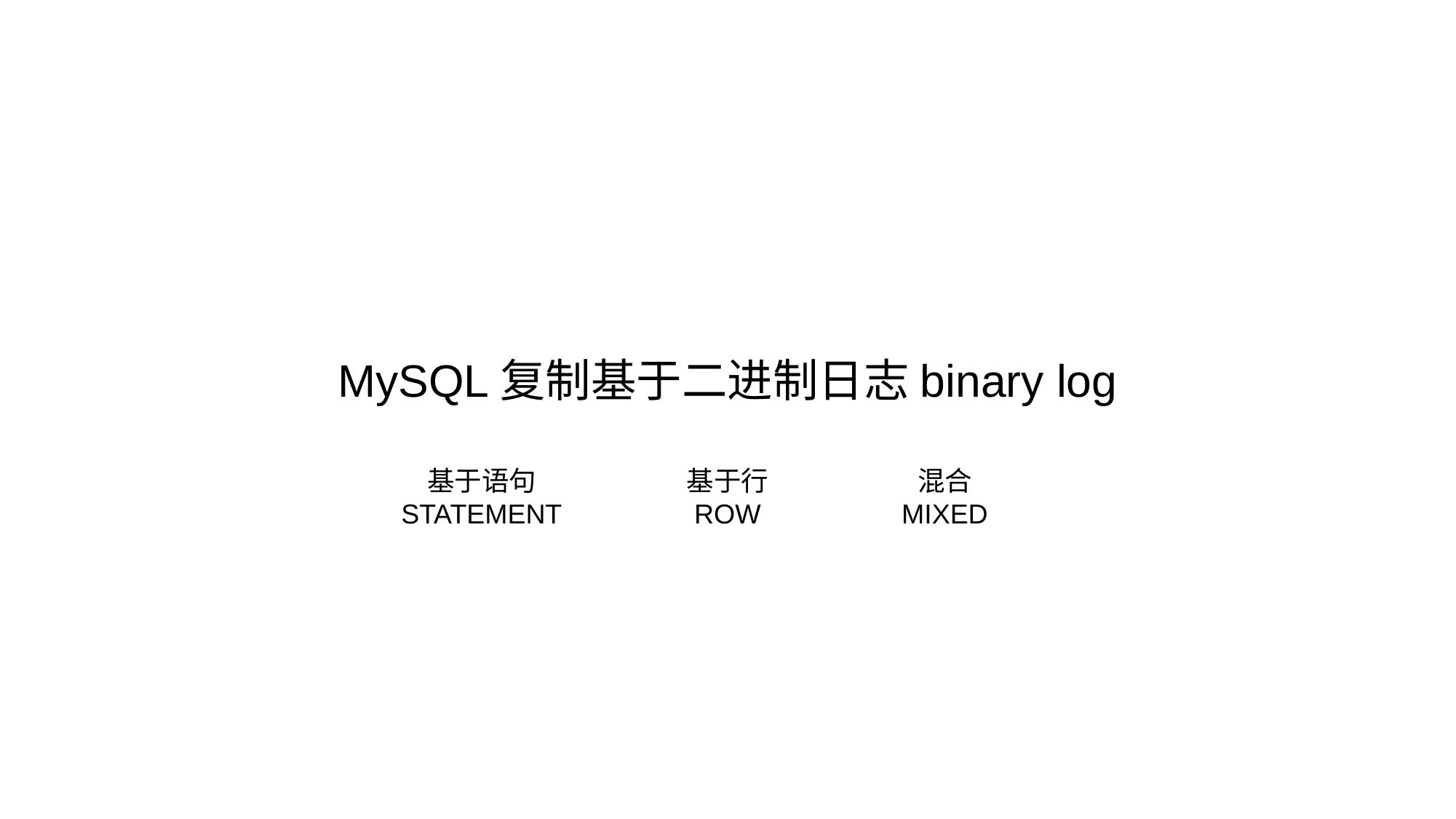

MySQL复制基于二进制日志binary log
基于语句
STATEMENT
基于行
ROW
混合
MIXED